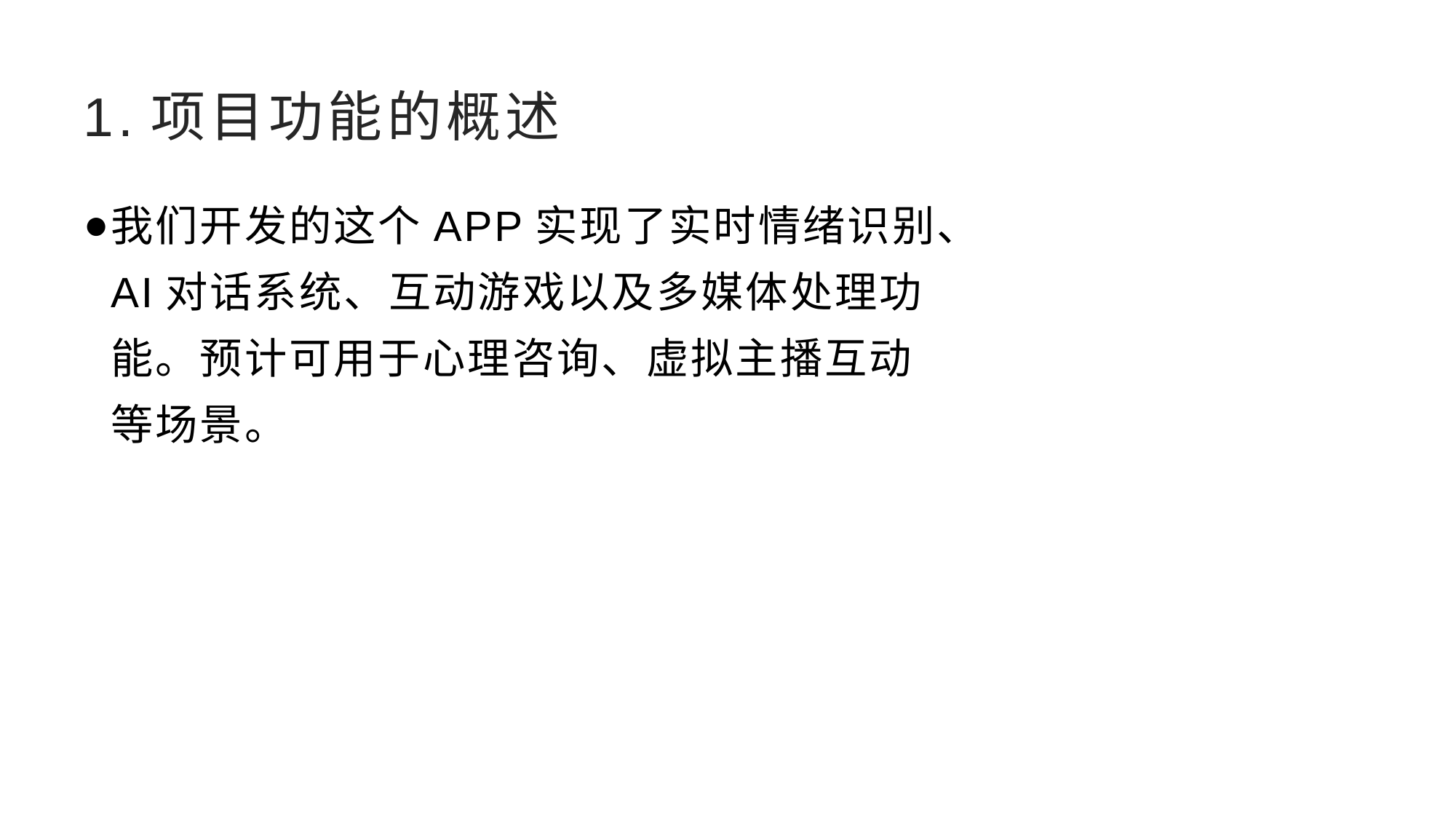

# 1.项目功能的概述
我们开发的这个APP实现了​​实时情绪识别、AI对话系统、互动游戏以及多媒体处理功能。预计可用于心理咨询、虚拟主播互动等场景。